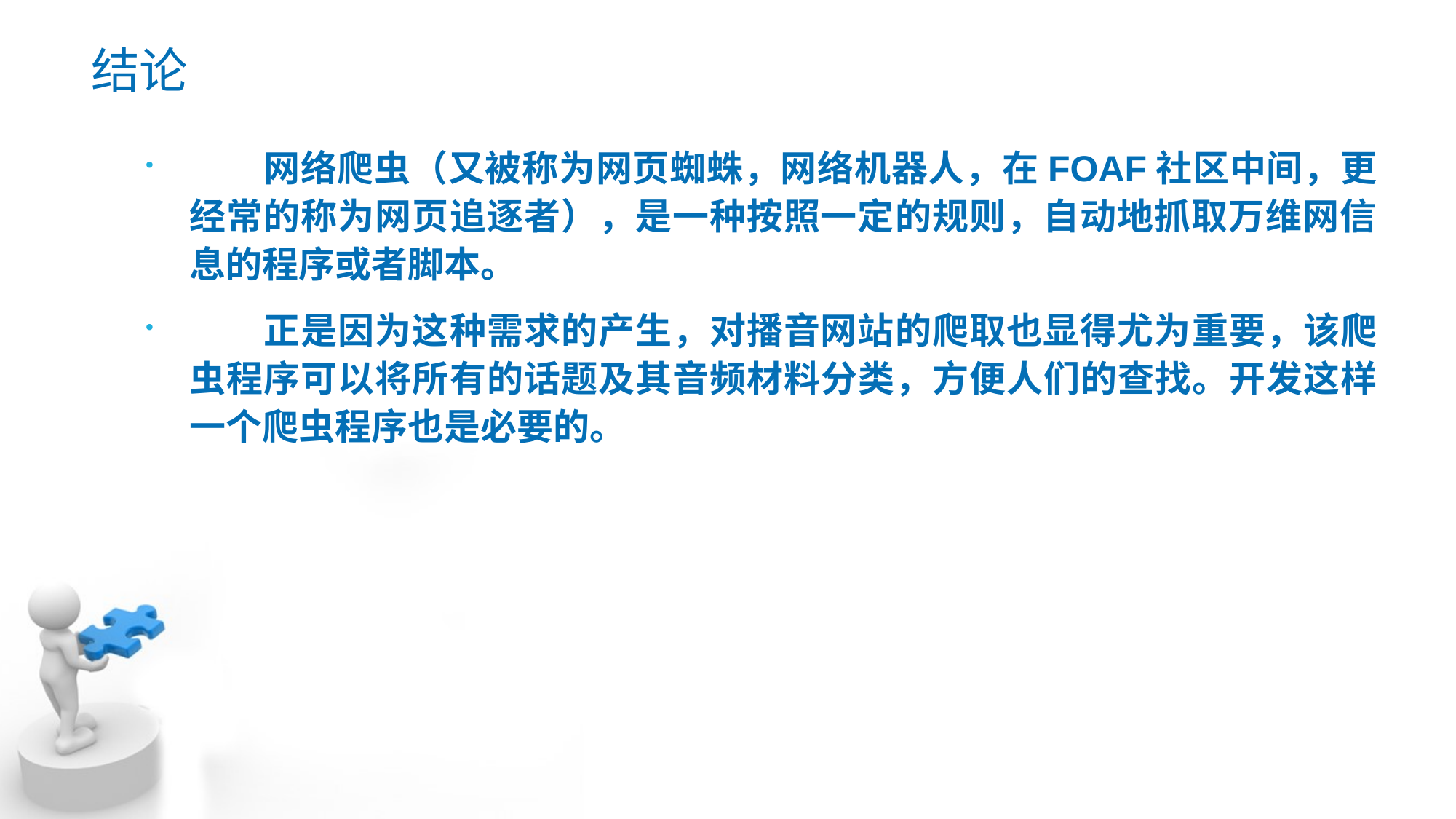

# 结论
　　网络爬虫（又被称为网页蜘蛛，网络机器人，在FOAF社区中间，更经常的称为网页追逐者），是一种按照一定的规则，自动地抓取万维网信息的程序或者脚本。
　　正是因为这种需求的产生，对播音网站的爬取也显得尤为重要，该爬虫程序可以将所有的话题及其音频材料分类，方便人们的查找。开发这样一个爬虫程序也是必要的。